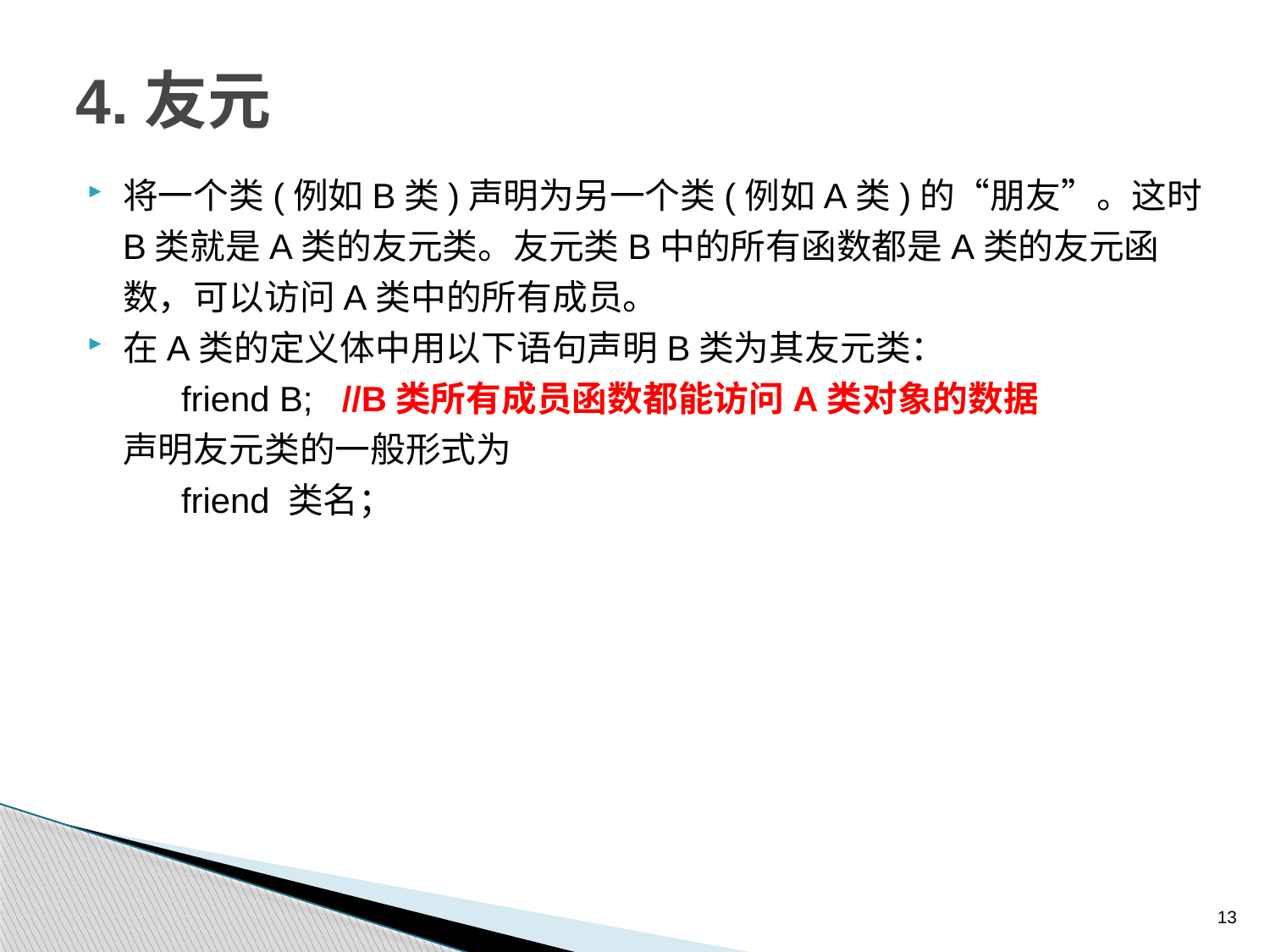

# 4.友元
将一个类(例如B类)声明为另一个类(例如A类)的“朋友”。这时B类就是A类的友元类。友元类B中的所有函数都是A类的友元函数，可以访问A类中的所有成员。
在A类的定义体中用以下语句声明B类为其友元类：
	      friend B;   //B类所有成员函数都能访问A类对象的数据
	声明友元类的一般形式为
	      friend 类名；

13